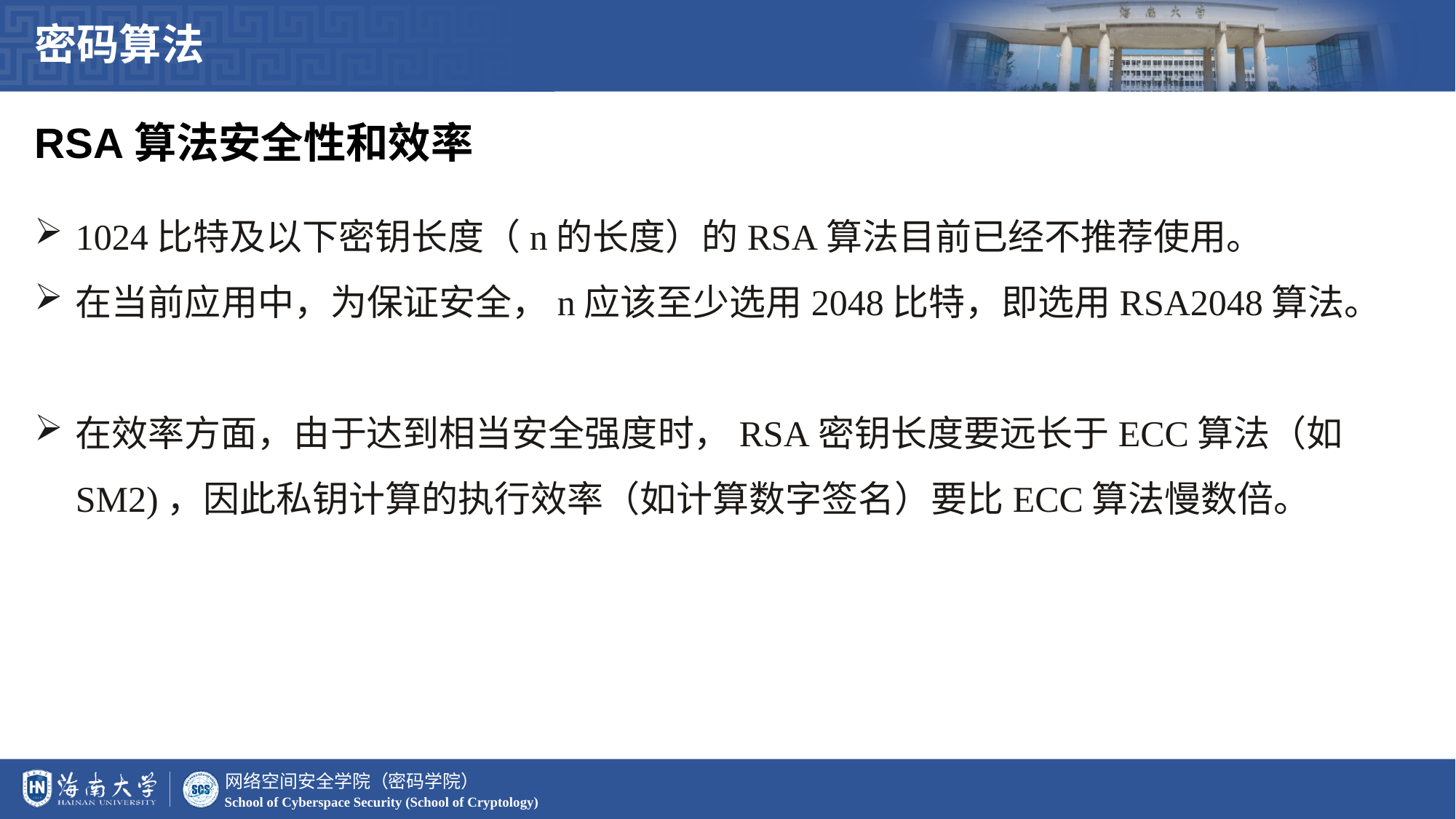

密码算法
RSA算法安全性和效率
1024比特及以下密钥长度（n的长度）的RSA算法目前已经不推荐使用。
在当前应用中，为保证安全，n应该至少选用2048比特，即选用RSA2048算法。

在效率方面，由于达到相当安全强度时，RSA密钥长度要远长于ECC算法（如SM2)，因此私钥计算的执行效率（如计算数字签名）要比ECC算法慢数倍。
38